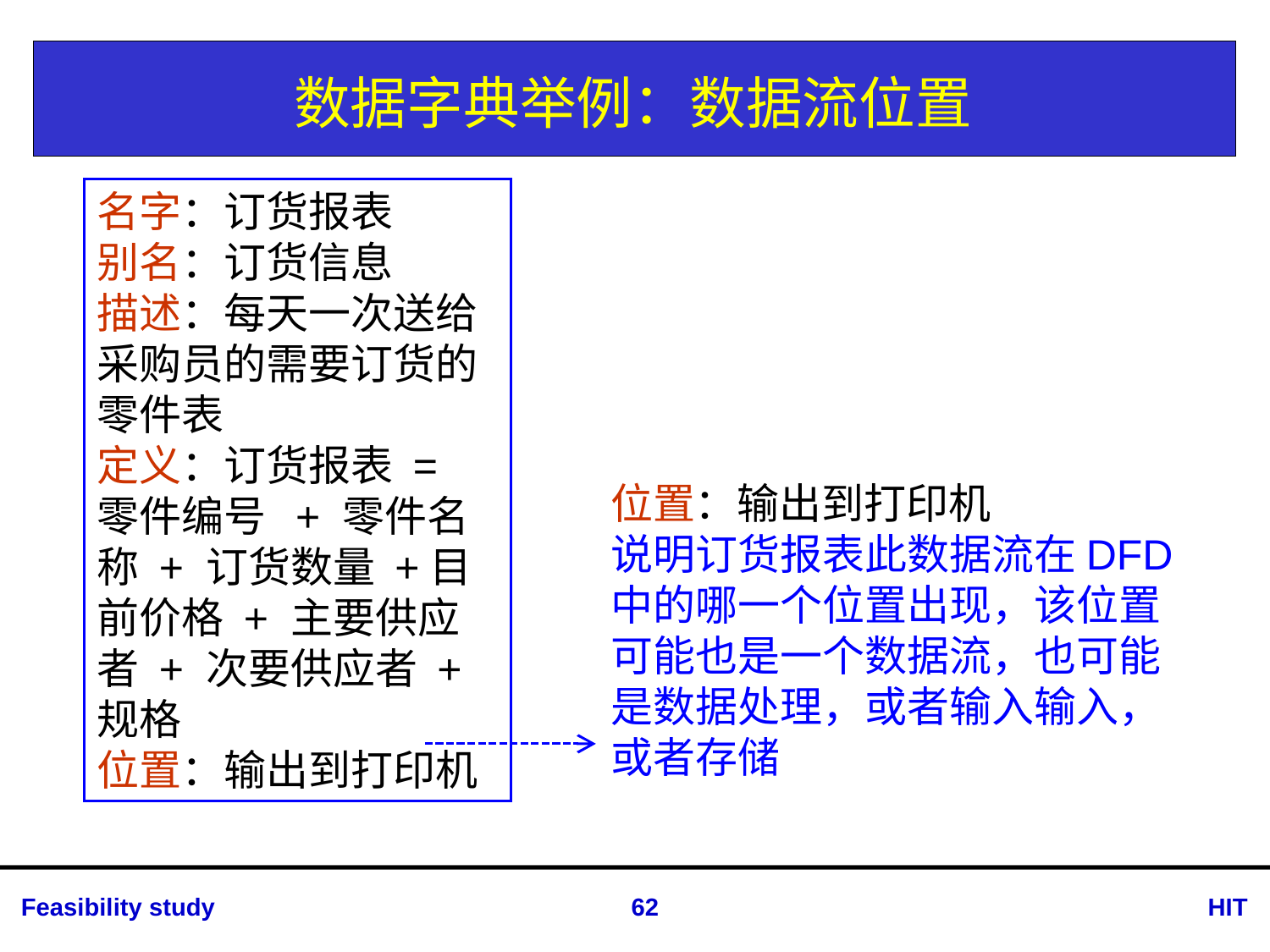

# 数据字典举例：数据流位置
名字：订货报表
别名：订货信息
描述：每天一次送给采购员的需要订货的零件表
定义：订货报表 = 零件编号  + 零件名称 + 订货数量 +目前价格 + 主要供应者 + 次要供应者 + 规格
位置：输出到打印机
位置：输出到打印机
说明订货报表此数据流在DFD中的哪一个位置出现，该位置可能也是一个数据流，也可能是数据处理，或者输入输入，或者存储